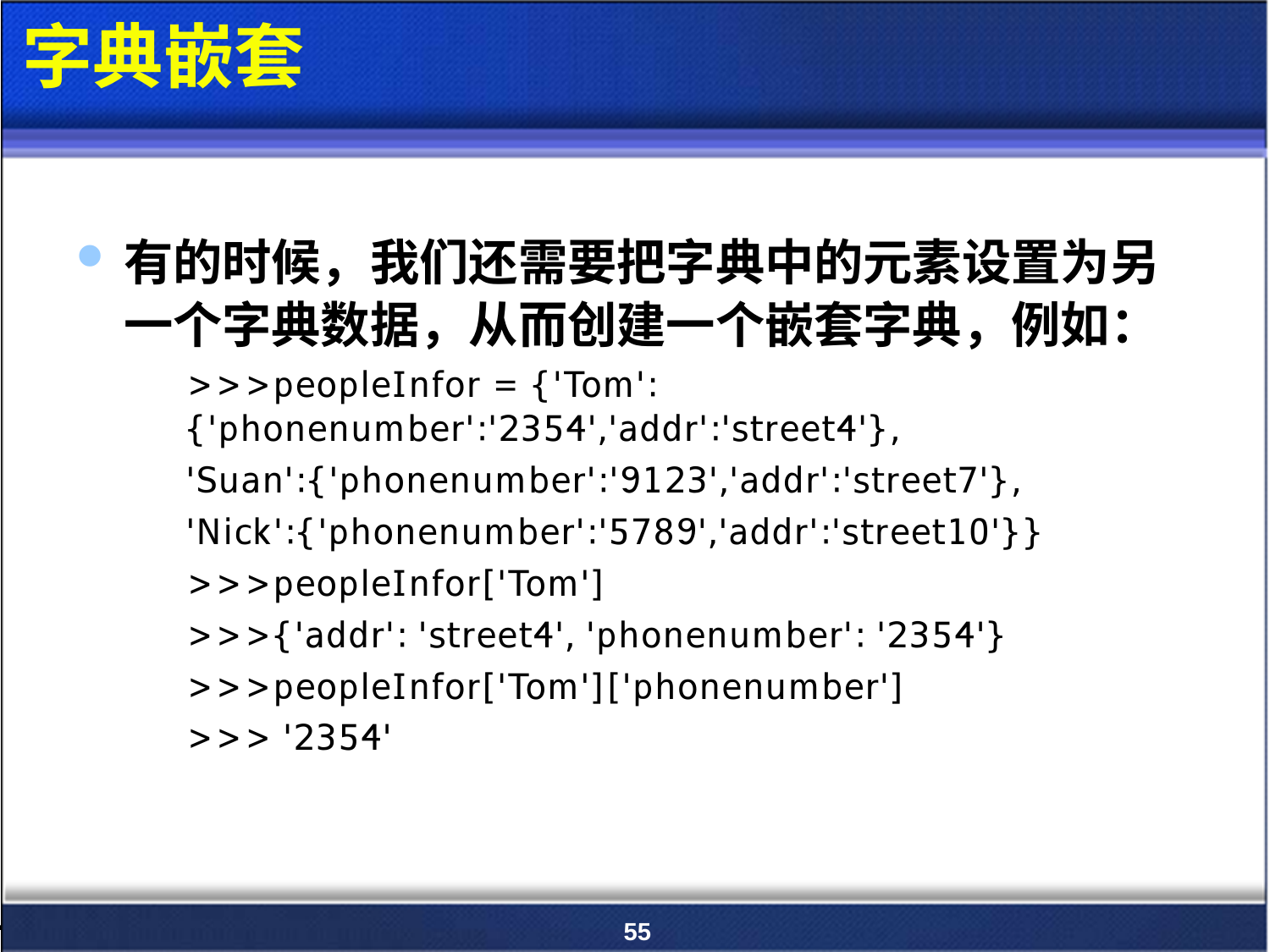

# 字典嵌套
有的时候，我们还需要把字典中的元素设置为另一个字典数据，从而创建一个嵌套字典，例如：
>>>peopleInfor = {'Tom':{'phonenumber':'2354','addr':'street4'},
'Suan':{'phonenumber':'9123','addr':'street7'},
'Nick':{'phonenumber':'5789','addr':'street10'}}
>>>peopleInfor['Tom']
>>>{'addr': 'street4', 'phonenumber': '2354'}
>>>peopleInfor['Tom']['phonenumber']
>>> '2354'

55